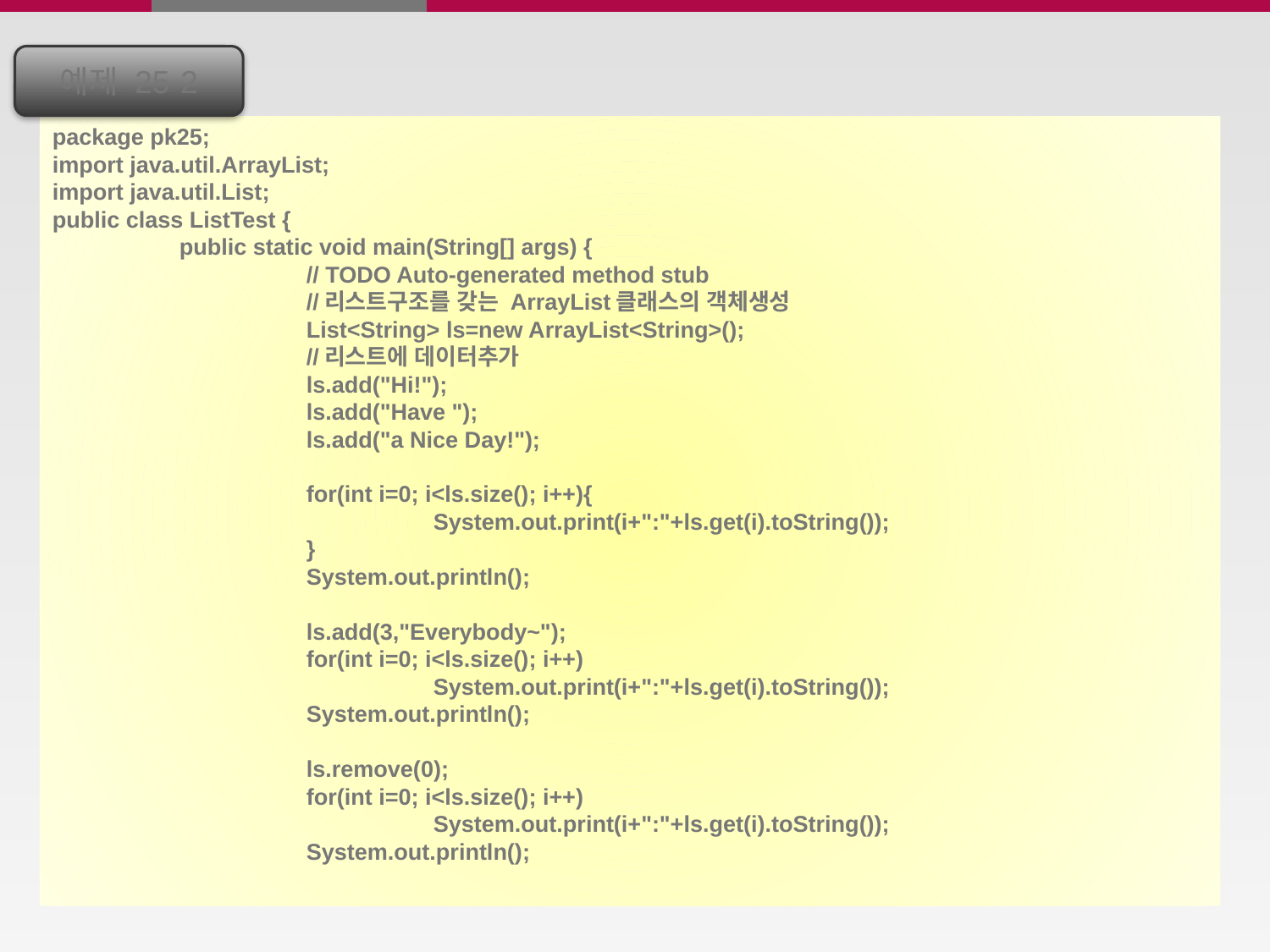

예제 25-2
package pk25;
import java.util.ArrayList;
import java.util.List;
public class ListTest {
	public static void main(String[] args) {
		// TODO Auto-generated method stub
		//리스트구조를 갖는 ArrayList클래스의 객체생성
		List<String> ls=new ArrayList<String>();
		//리스트에 데이터추가
		ls.add("Hi!");
		ls.add("Have ");
		ls.add("a Nice Day!");

		for(int i=0; i<ls.size(); i++){
			System.out.print(i+":"+ls.get(i).toString());
		}
		System.out.println();

		ls.add(3,"Everybody~");
		for(int i=0; i<ls.size(); i++)
			System.out.print(i+":"+ls.get(i).toString());
		System.out.println();

		ls.remove(0);
		for(int i=0; i<ls.size(); i++)
			System.out.print(i+":"+ls.get(i).toString());
		System.out.println();